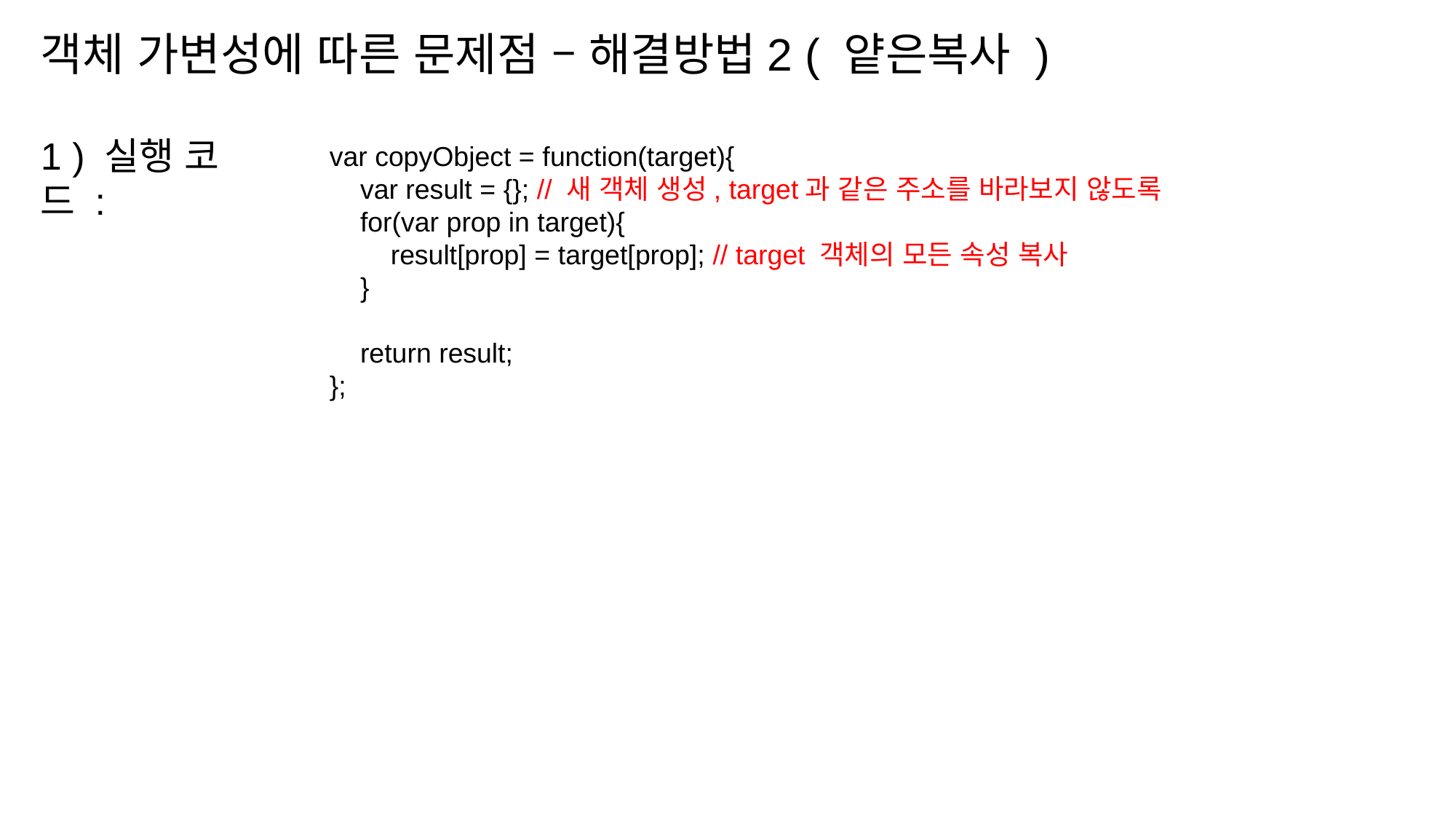

객체 가변성에 따른 문제점 – 해결방법2 ( 얕은복사 )
1 ) 실행 코드 :
var copyObject = function(target){
    var result = {}; // 새 객체 생성, target과 같은 주소를 바라보지 않도록
    for(var prop in target){
        result[prop] = target[prop]; // target 객체의 모든 속성 복사
    }
    return result;
};